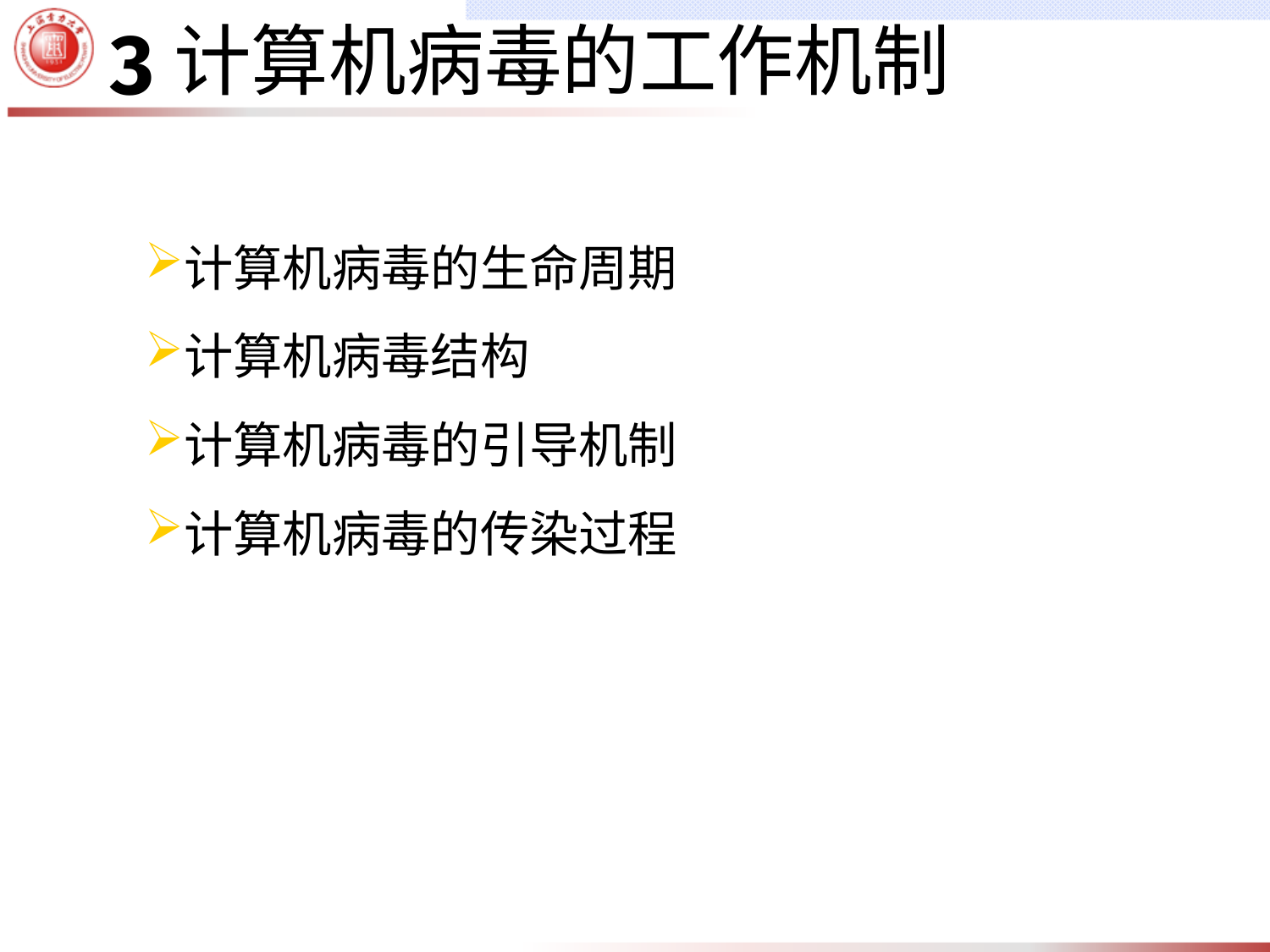

3
计算机病毒的工作机制
计算机病毒的生命周期
计算机病毒结构
计算机病毒的引导机制
计算机病毒的传染过程